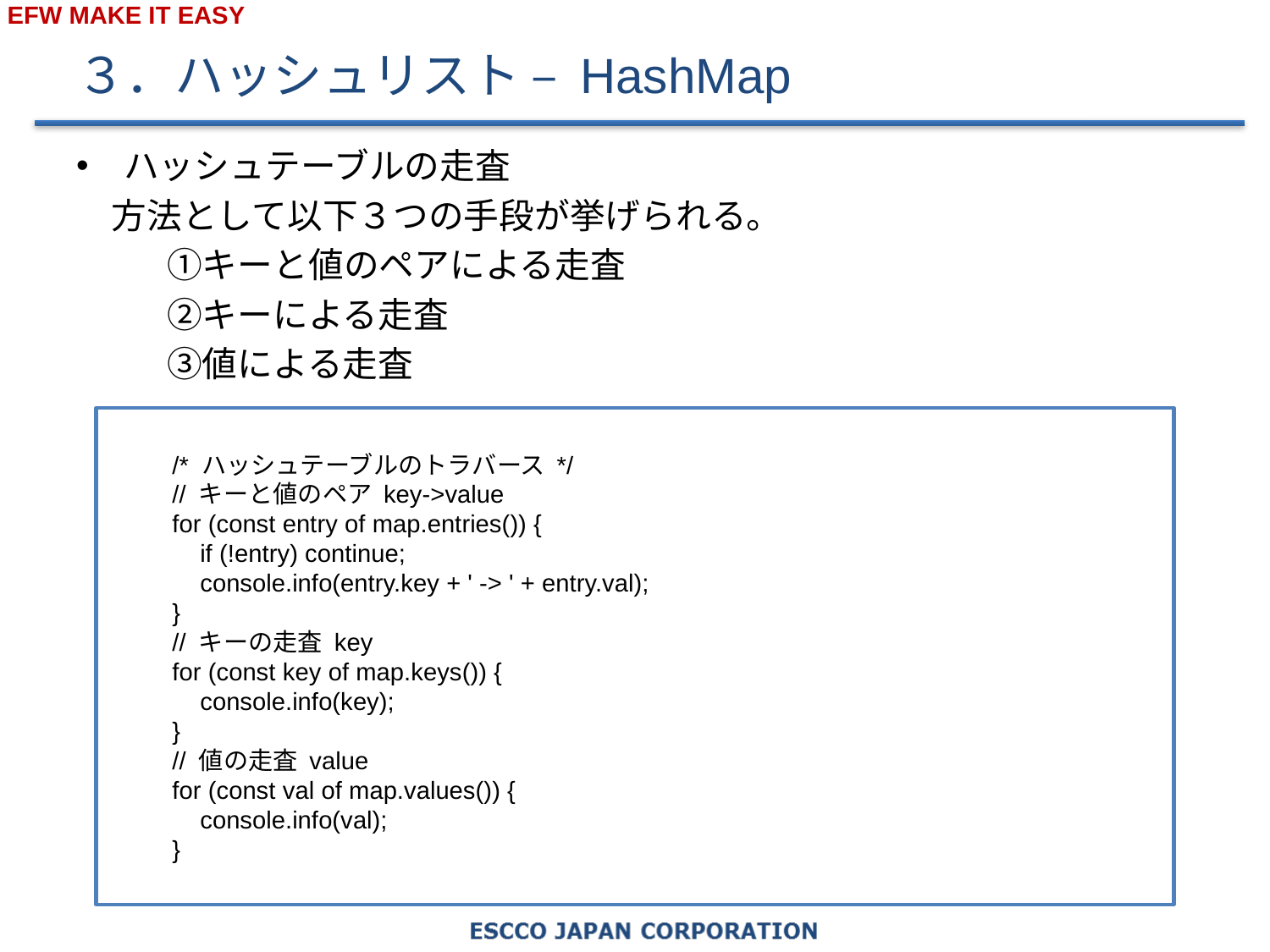

# ３．ハッシュリスト – HashMap
ハッシュテーブルの走査
　方法として以下３つの手段が挙げられる。
　①キーと値のペアによる走査
　②キーによる走査
　③値による走査
/* ハッシュテーブルのトラバース */
// キーと値のペア key->value
for (const entry of map.entries()) {
    if (!entry) continue;
    console.info(entry.key + ' -> ' + entry.val);
}
// キーの走査 key
for (const key of map.keys()) {
    console.info(key);
}
// 値の走査 value
for (const val of map.values()) {
    console.info(val);
}